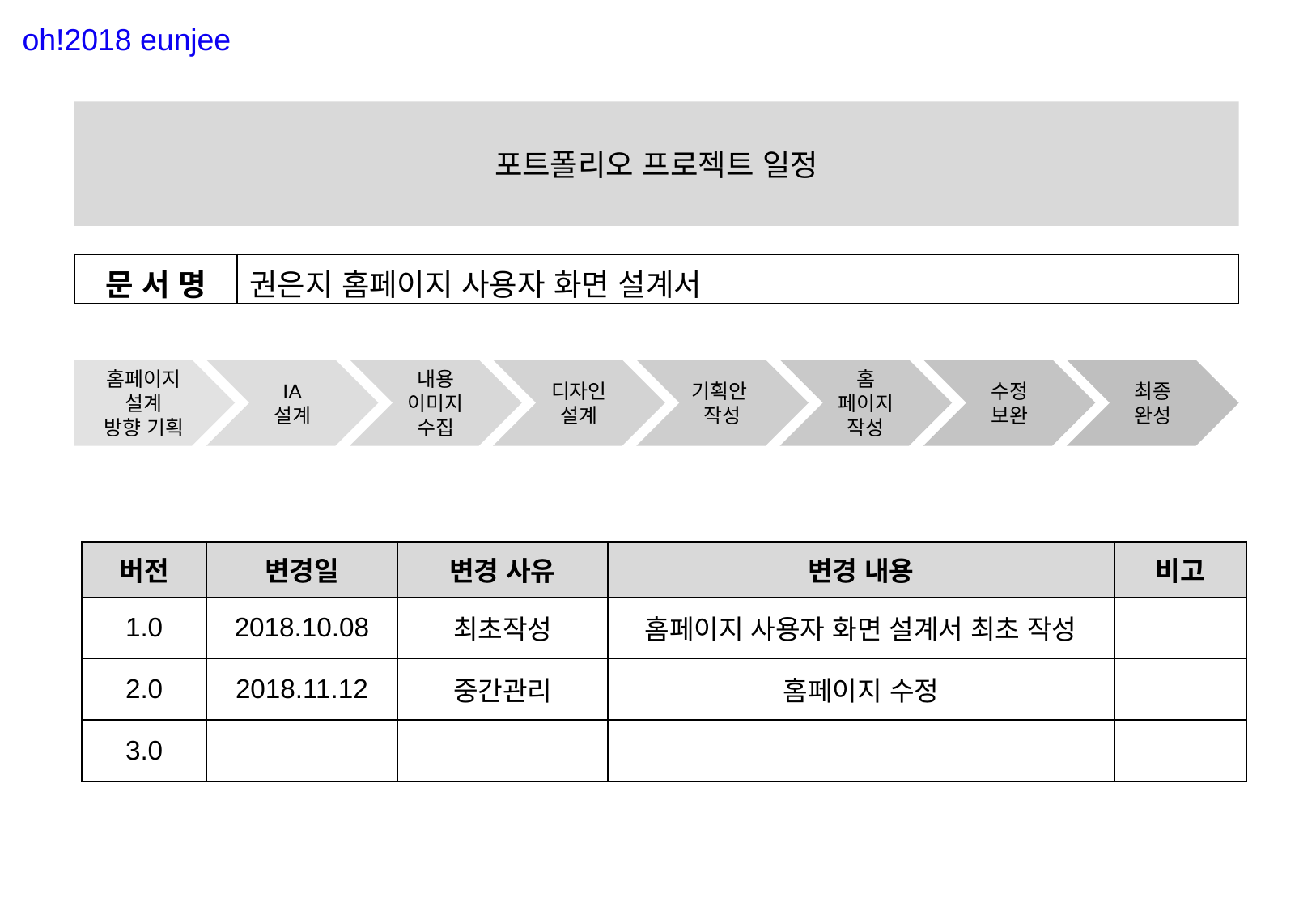

oh!2018 eunjee
포트폴리오 프로젝트 일정
| 문 서 명 | 권은지 홈페이지 사용자 화면 설계서 |
| --- | --- |
홈페이지 설계
방향 기획
IA
설계
내용
이미지
수집
디자인 설계
기획안
작성
홈
페이지 작성
수정
보완
최종
완성
| 버전 | 변경일 | 변경 사유 | 변경 내용 | 비고 |
| --- | --- | --- | --- | --- |
| 1.0 | 2018.10.08 | 최초작성 | 홈페이지 사용자 화면 설계서 최초 작성 |  |
| 2.0 | 2018.11.12 | 중간관리 | 홈페이지 수정 |  |
| 3.0 |  |  |  |  |